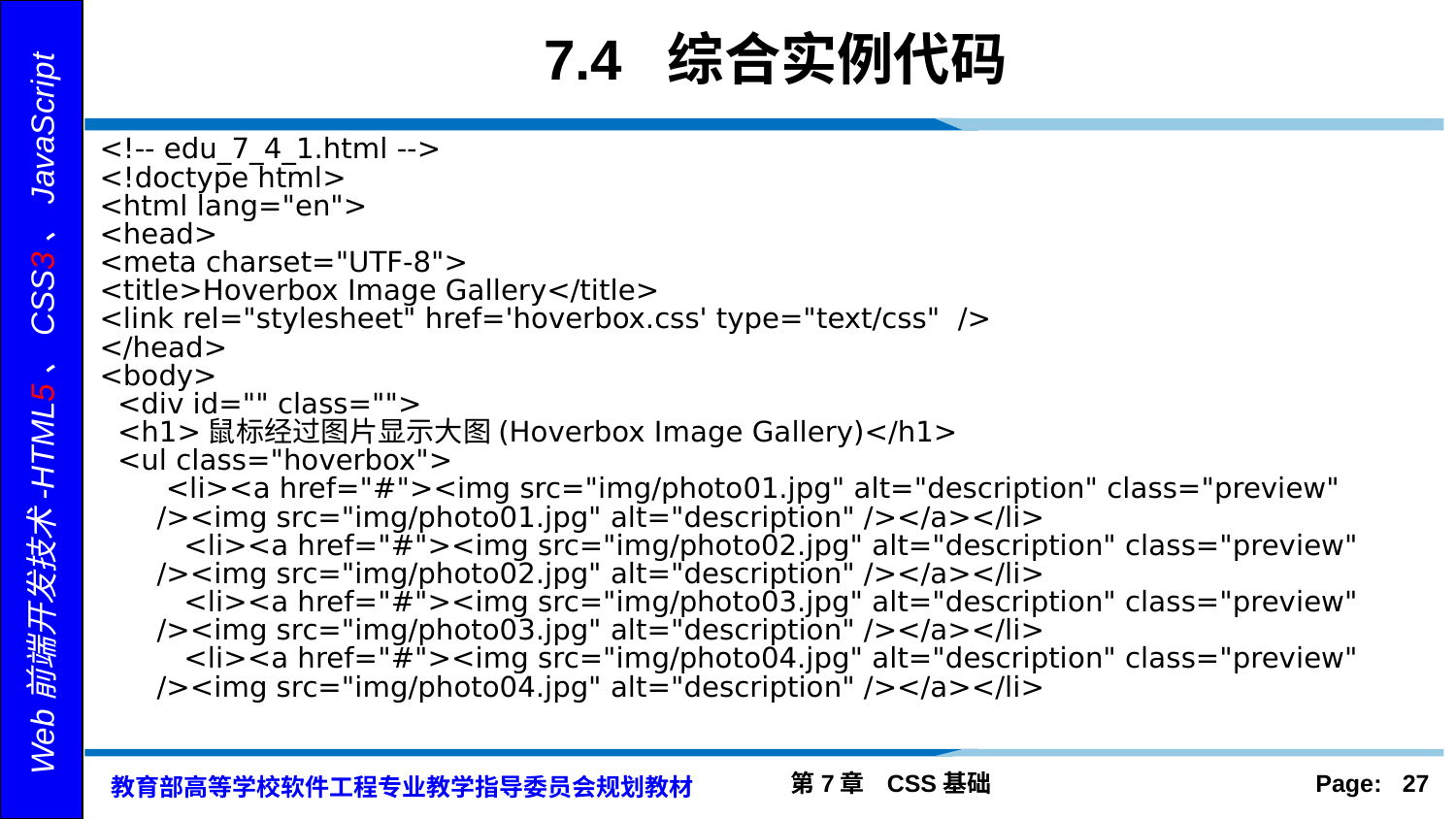

# 7.4  综合实例代码
<!-- edu_7_4_1.html -->
<!doctype html>
<html lang="en">
<head>
<meta charset="UTF-8">
<title>Hoverbox Image Gallery</title>
<link rel="stylesheet" href='hoverbox.css' type="text/css"  />
</head>
<body>
  <div id="" class="">
  <h1>鼠标经过图片显示大图(Hoverbox Image Gallery)</h1>
  <ul class="hoverbox">
 <li><a href="#"><img src="img/photo01.jpg" alt="description" class="preview" /><img src="img/photo01.jpg" alt="description" /></a></li>
   <li><a href="#"><img src="img/photo02.jpg" alt="description" class="preview" /><img src="img/photo02.jpg" alt="description" /></a></li>
   <li><a href="#"><img src="img/photo03.jpg" alt="description" class="preview" /><img src="img/photo03.jpg" alt="description" /></a></li>
   <li><a href="#"><img src="img/photo04.jpg" alt="description" class="preview" /><img src="img/photo04.jpg" alt="description" /></a></li>